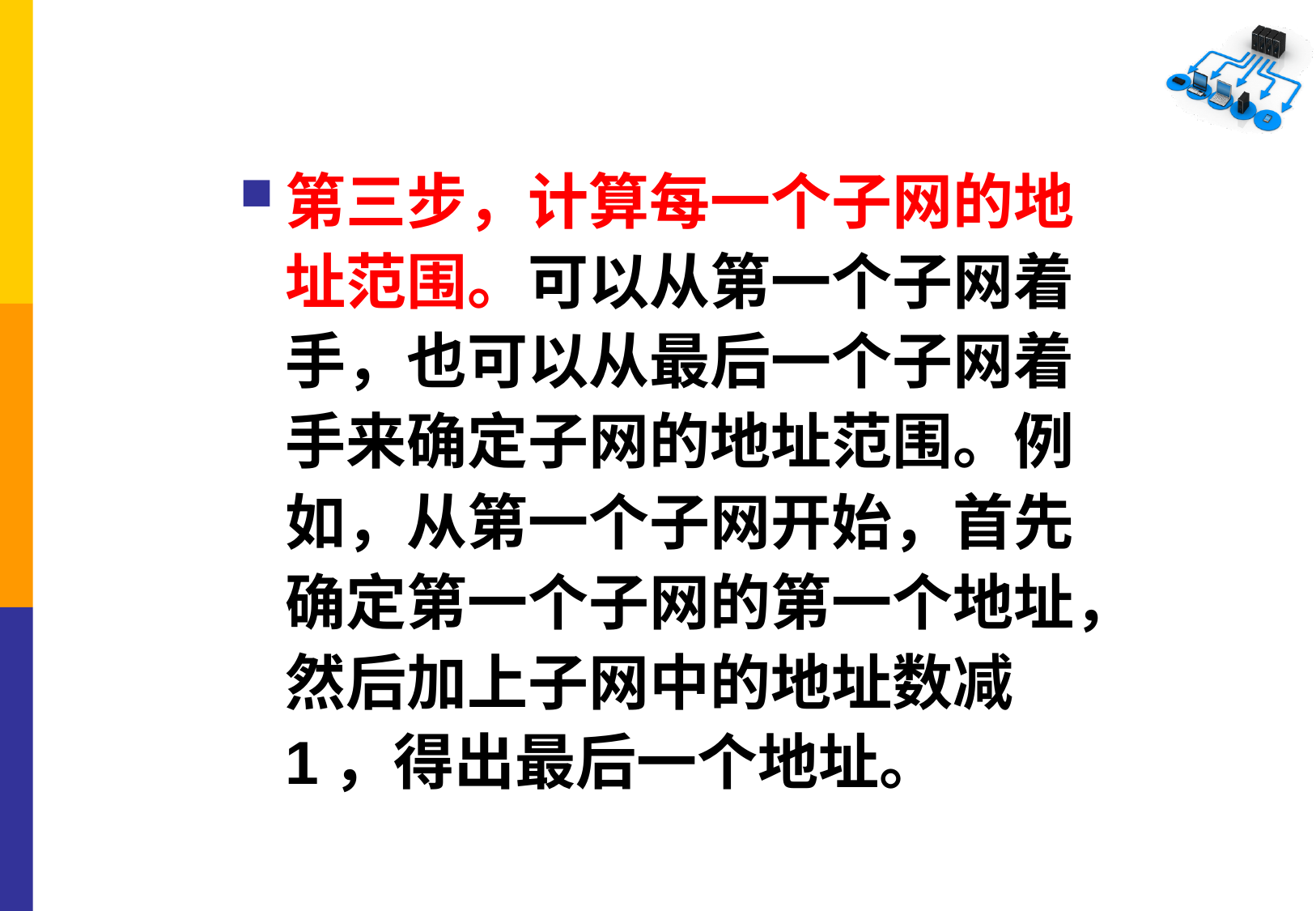

第三步，计算每一个子网的地址范围。可以从第一个子网着手，也可以从最后一个子网着手来确定子网的地址范围。例如，从第一个子网开始，首先确定第一个子网的第一个地址，然后加上子网中的地址数减1，得出最后一个地址。